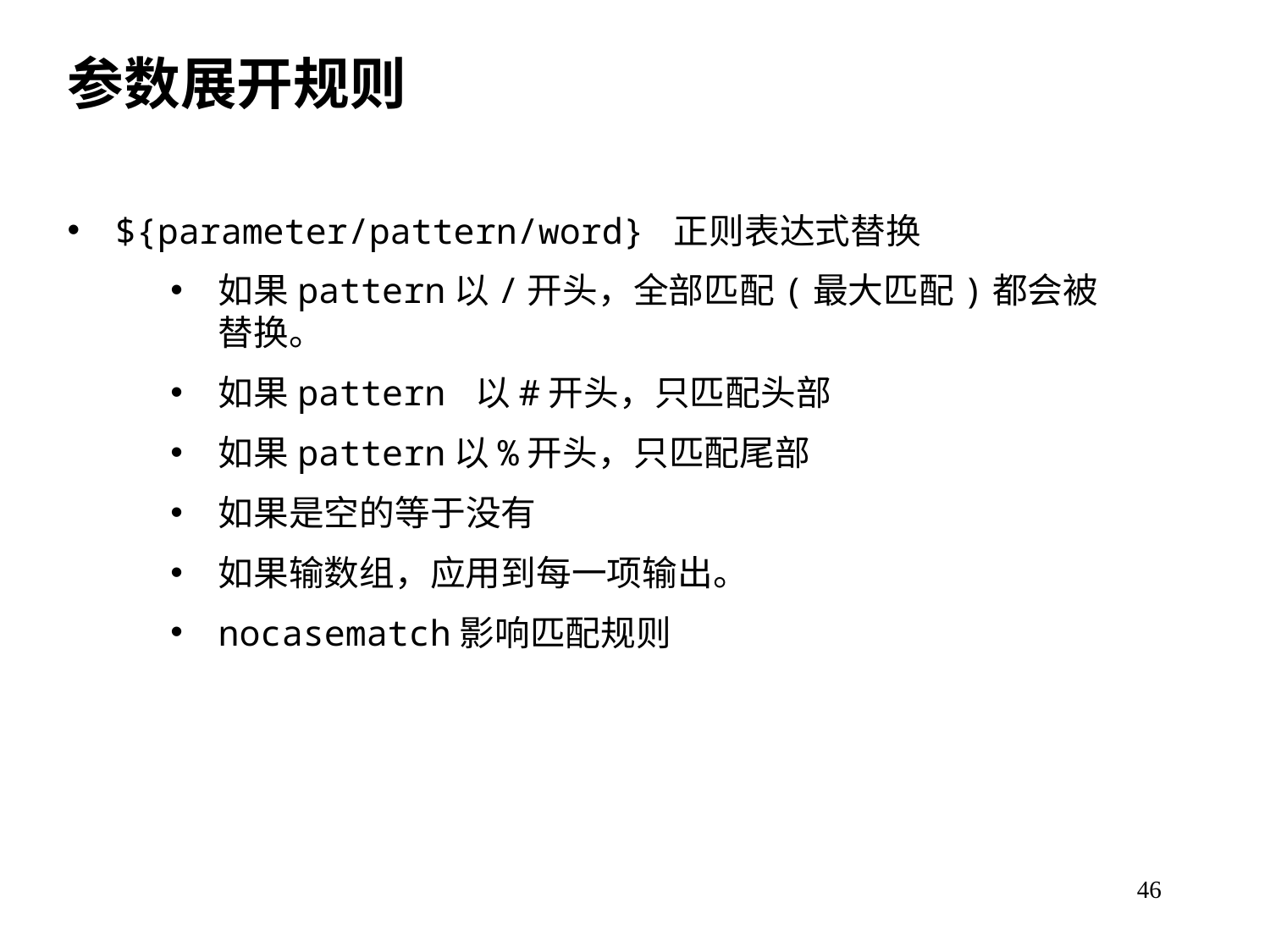

参数展开规则
${parameter/pattern/word} 正则表达式替换
如果pattern以/开头，全部匹配(最大匹配)都会被替换。
如果pattern 以#开头，只匹配头部
如果pattern以%开头，只匹配尾部
如果是空的等于没有
如果输数组，应用到每一项输出。
nocasematch影响匹配规则
46